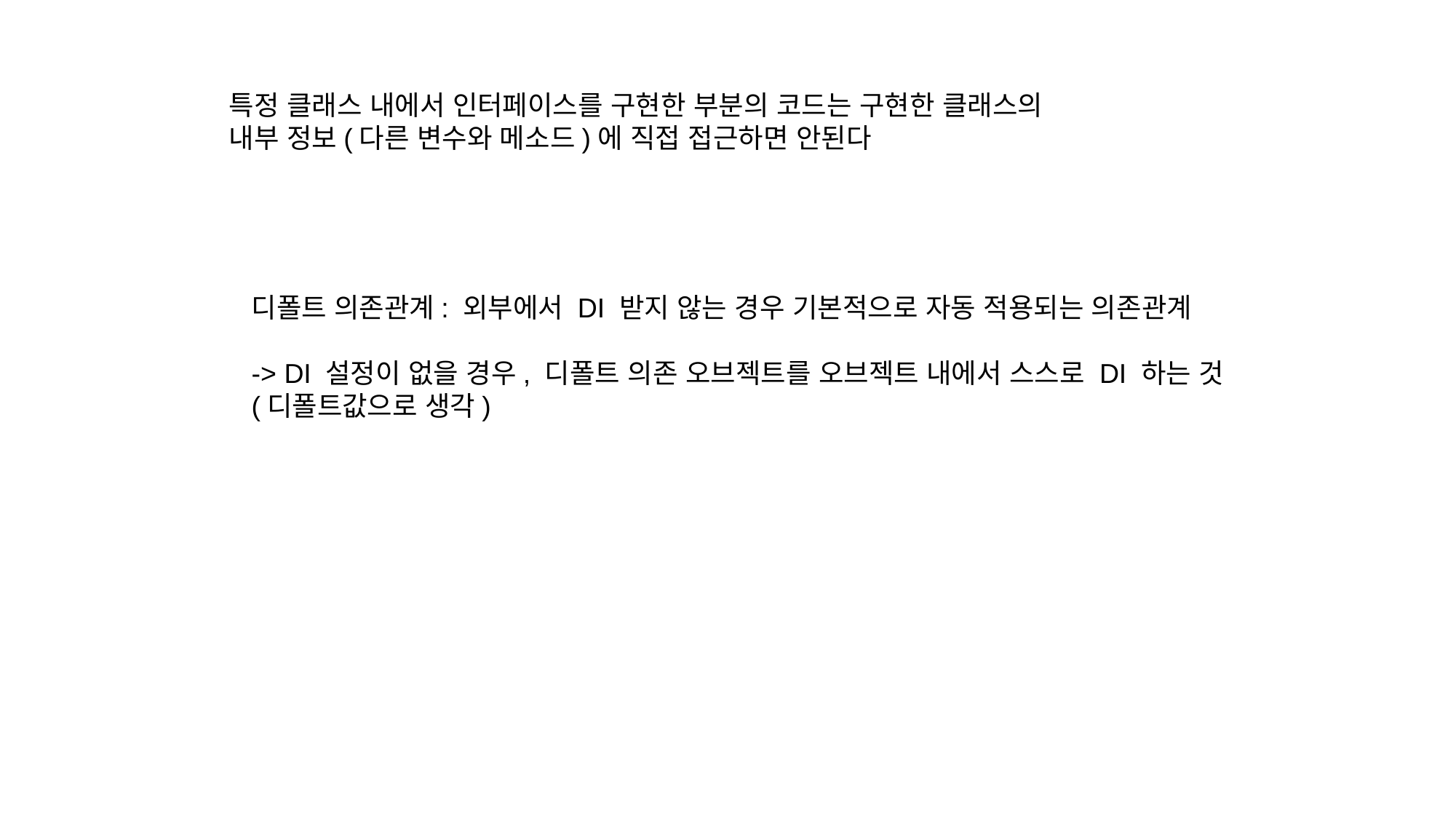

특정 클래스 내에서 인터페이스를 구현한 부분의 코드는 구현한 클래스의 내부 정보(다른 변수와 메소드)에 직접 접근하면 안된다
디폴트 의존관계: 외부에서 DI 받지 않는 경우 기본적으로 자동 적용되는 의존관계

-> DI 설정이 없을 경우, 디폴트 의존 오브젝트를 오브젝트 내에서 스스로 DI 하는 것(디폴트값으로 생각)